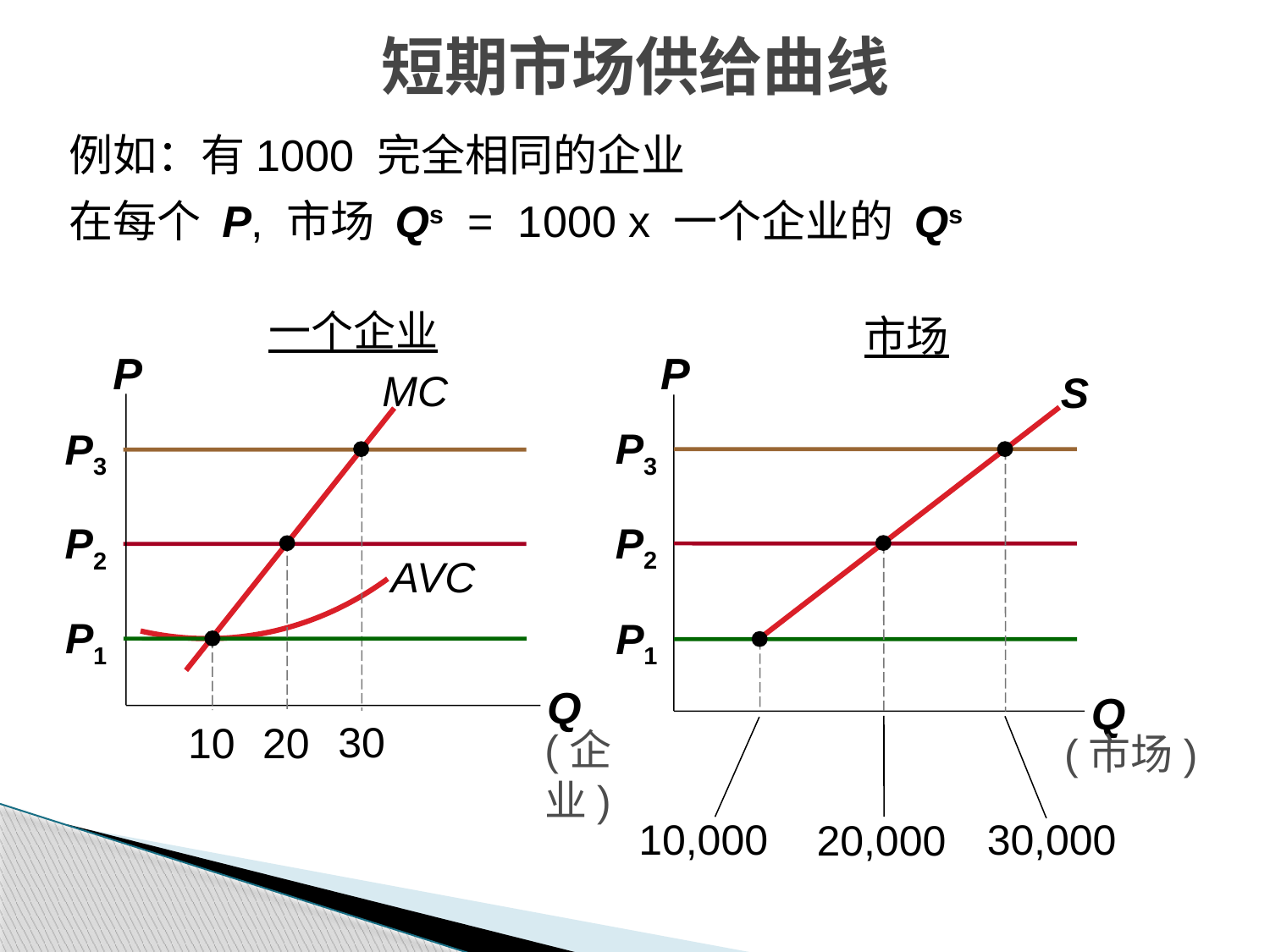

短期市场供给曲线
例如：有1000 完全相同的企业
在每个 P, 市场 Qs  =  1000 x 一个企业的 Qs

AVC
一个企业
P

Q
(企业)
市场
P

Q
(市场)
MC

S

P3

P3

30

30,000
P2

P2

20,000

20
P1

P1

10

10,000